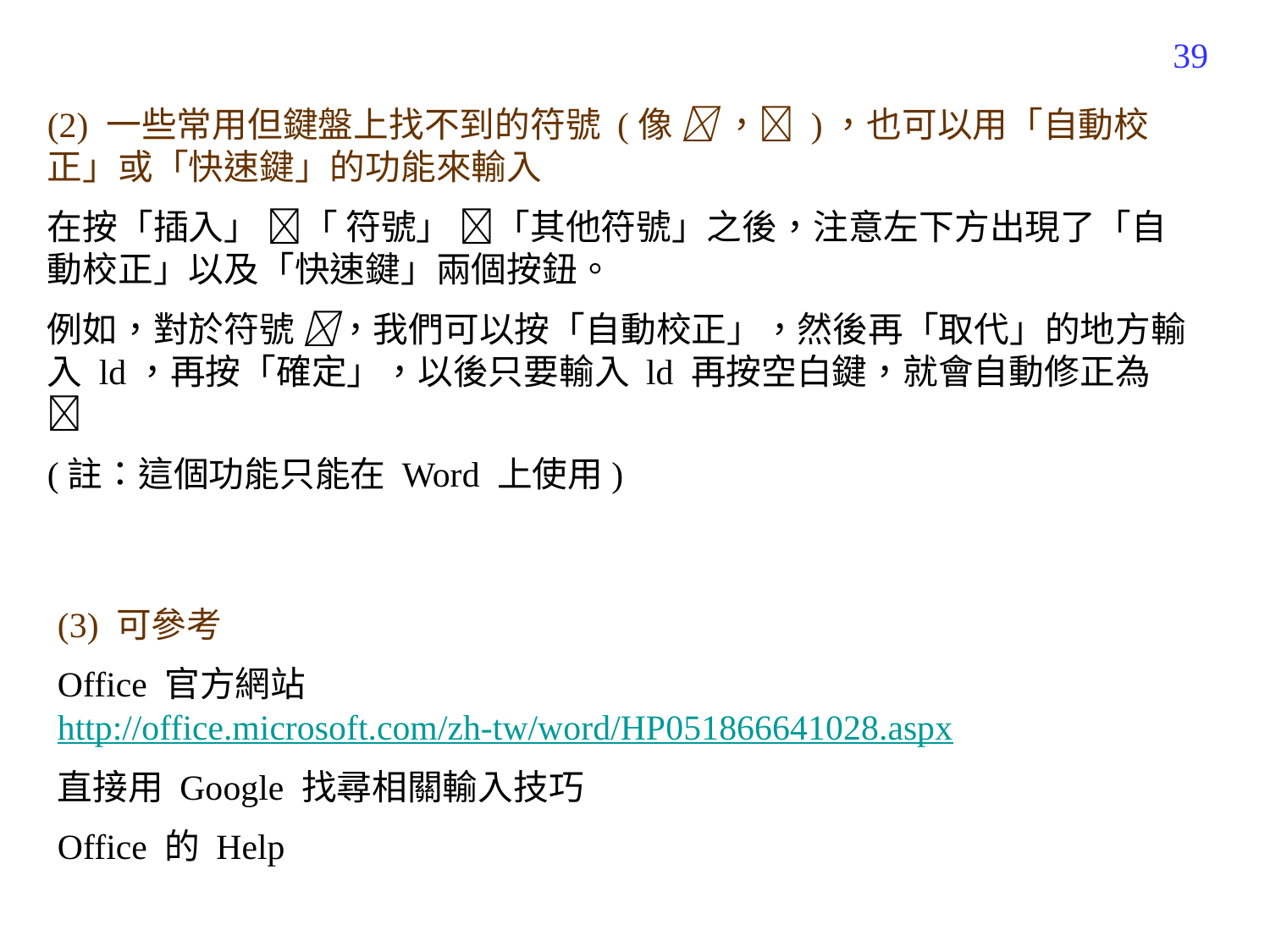

39
(2) 一些常用但鍵盤上找不到的符號 (像 λ ，≥ )，也可以用「自動校正」或「快速鍵」的功能來輸入
在按「插入」 →「 符號」 →「其他符號」之後，注意左下方出現了「自動校正」以及「快速鍵」兩個按鈕。
例如，對於符號 λ，我們可以按「自動校正」，然後再「取代」的地方輸入 ld，再按「確定」，以後只要輸入 ld 再按空白鍵，就會自動修正為 λ
(註：這個功能只能在 Word 上使用)
(3) 可參考
Office 官方網站 http://office.microsoft.com/zh-tw/word/HP051866641028.aspx
直接用 Google 找尋相關輸入技巧
Office 的 Help